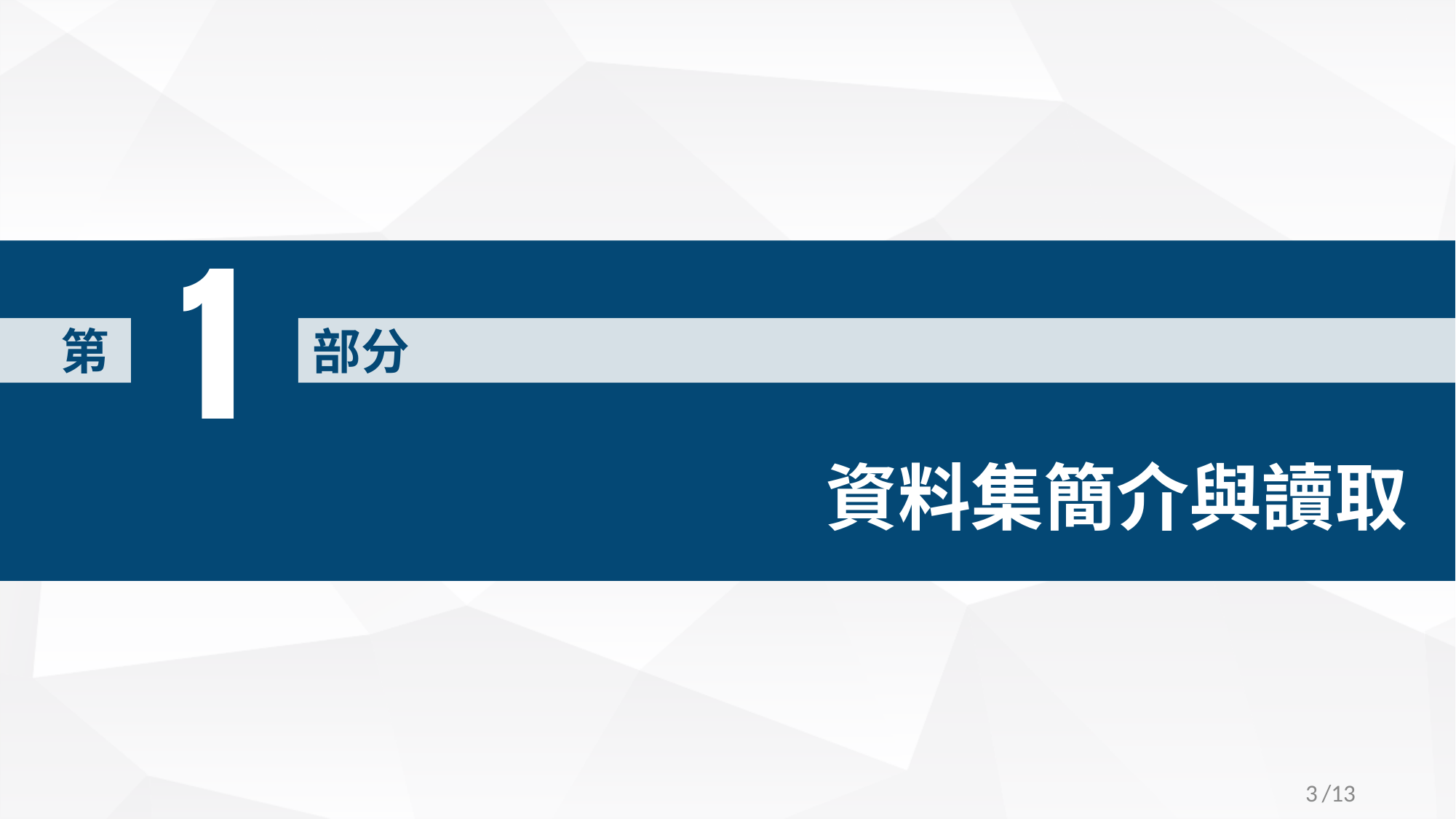

1
第
部分
# 資料集簡介與讀取
3
/13